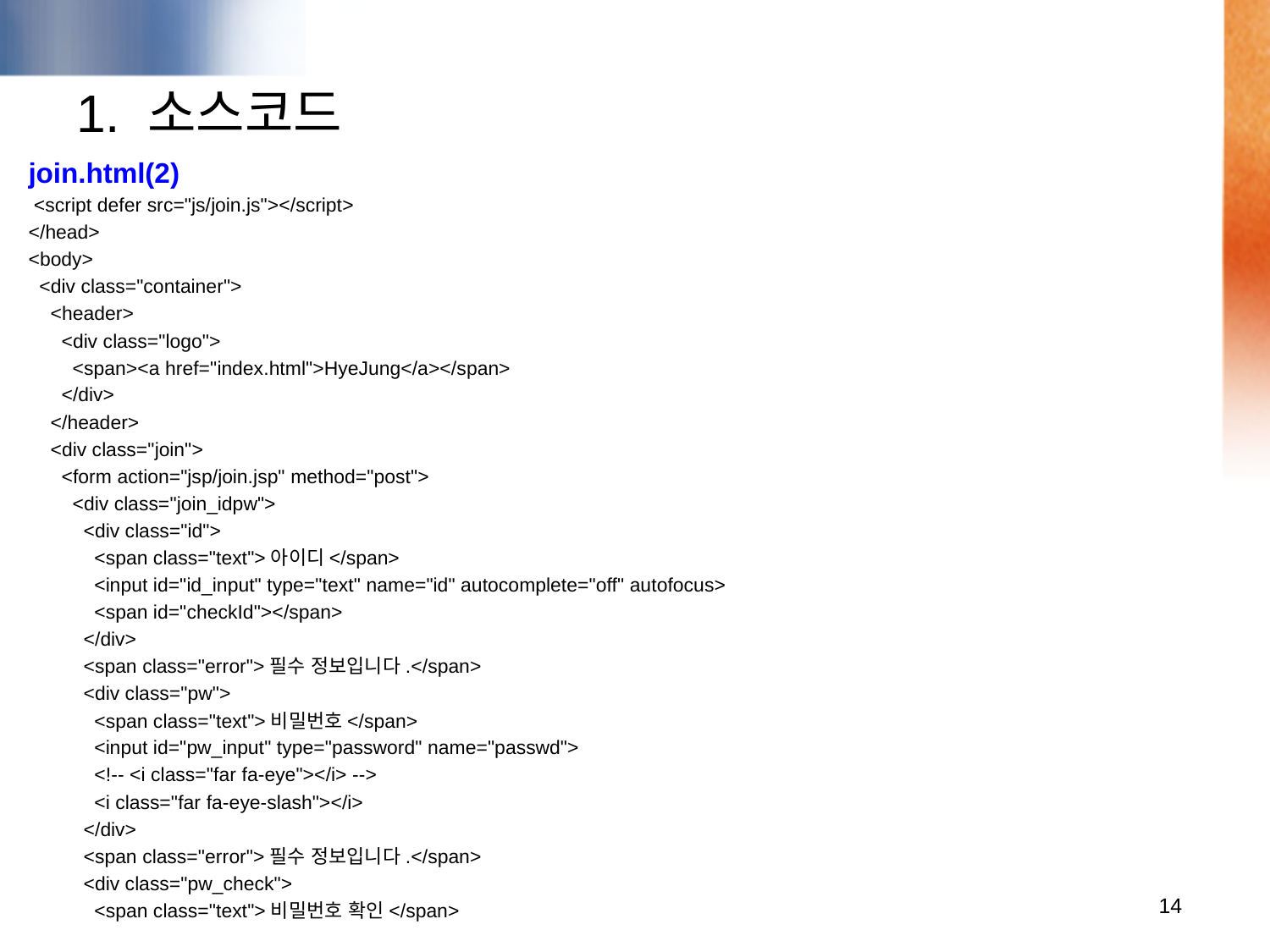

# 1. 소스코드
join.html(2)
 <script defer src="js/join.js"></script>
</head>
<body>
  <div class="container">
    <header>
      <div class="logo">
        <span><a href="index.html">HyeJung</a></span>
      </div>
    </header>
    <div class="join">
      <form action="jsp/join.jsp" method="post">
        <div class="join_idpw">
          <div class="id">
            <span class="text">아이디</span>
            <input id="id_input" type="text" name="id" autocomplete="off" autofocus>
            <span id="checkId"></span>
          </div>
          <span class="error">필수 정보입니다.</span>
          <div class="pw">
            <span class="text">비밀번호</span>
            <input id="pw_input" type="password" name="passwd">
            <!-- <i class="far fa-eye"></i> -->
            <i class="far fa-eye-slash"></i>
          </div>
          <span class="error">필수 정보입니다.</span>
          <div class="pw_check">
            <span class="text">비밀번호 확인</span>